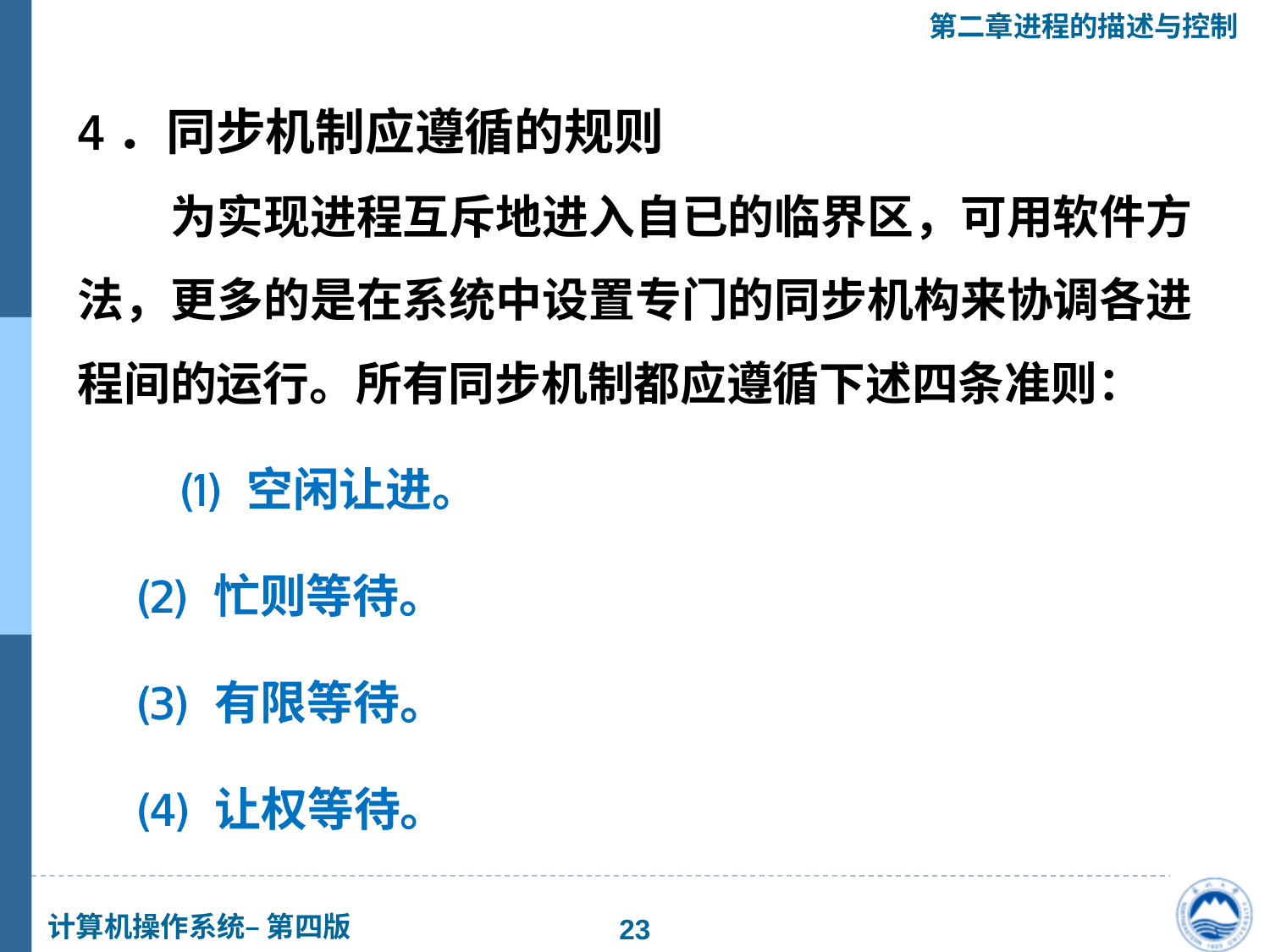

4．同步机制应遵循的规则
　　为实现进程互斥地进入自已的临界区，可用软件方法，更多的是在系统中设置专门的同步机构来协调各进程间的运行。所有同步机制都应遵循下述四条准则：
　　(1) 空闲让进。
    (2) 忙则等待。
    (3) 有限等待。
    (4) 让权等待。